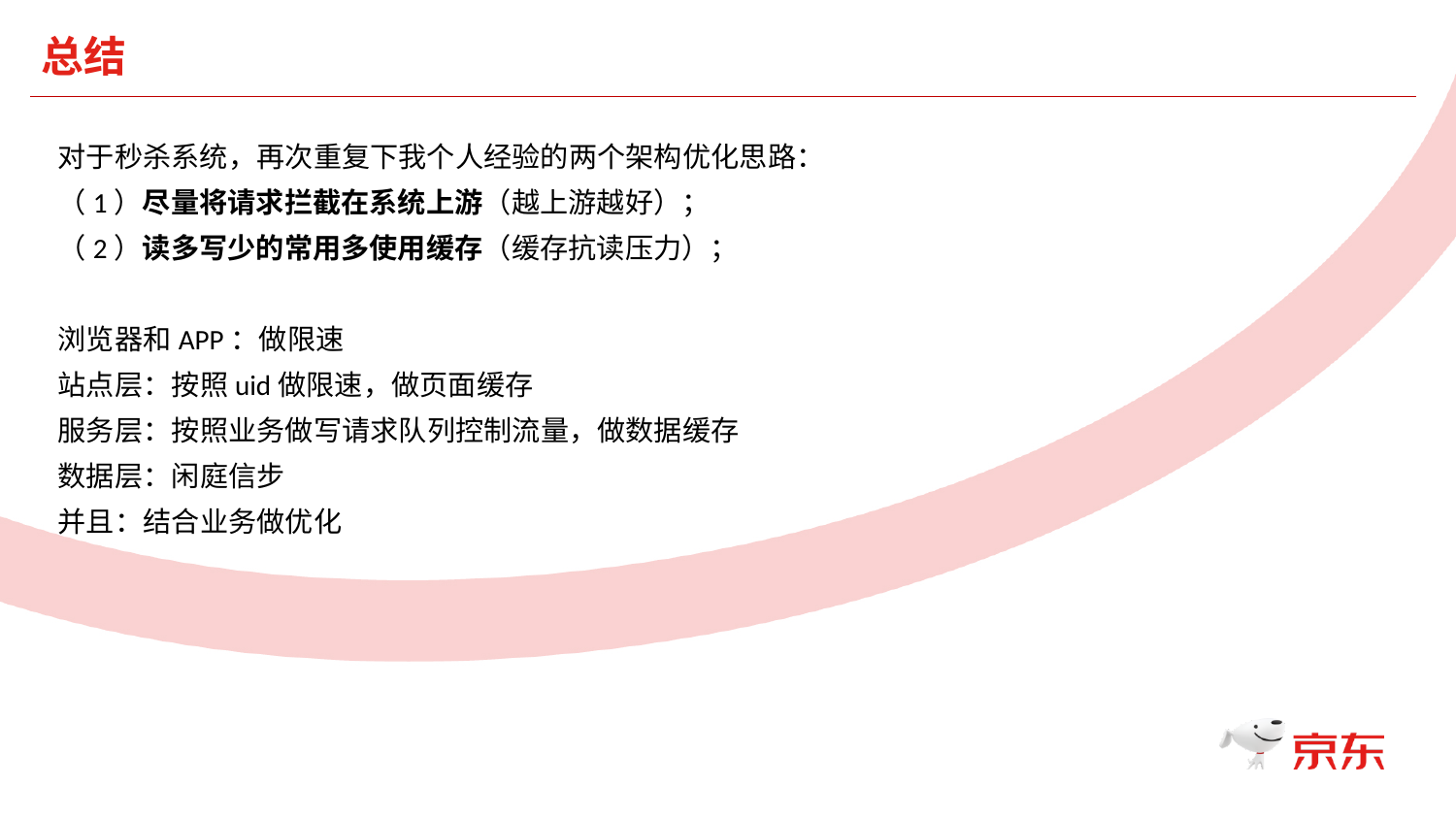

总结
对于秒杀系统，再次重复下我个人经验的两个架构优化思路：
（1）尽量将请求拦截在系统上游（越上游越好）；
（2）读多写少的常用多使用缓存（缓存抗读压力）；

浏览器和APP：做限速
站点层：按照uid做限速，做页面缓存
服务层：按照业务做写请求队列控制流量，做数据缓存
数据层：闲庭信步
并且：结合业务做优化